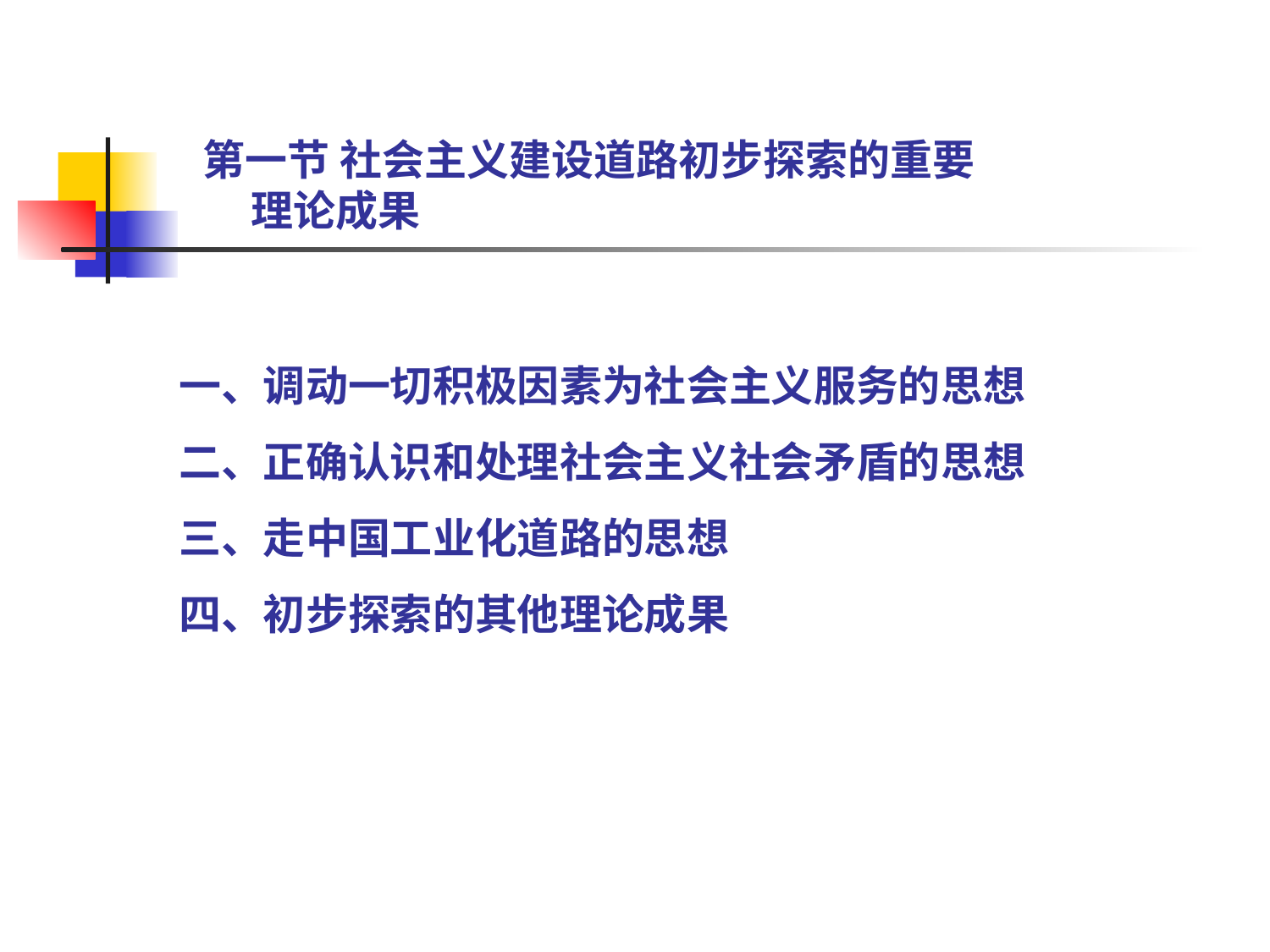

第一节 社会主义建设道路初步探索的重要理论成果
一、调动一切积极因素为社会主义服务的思想
二、正确认识和处理社会主义社会矛盾的思想
三、走中国工业化道路的思想
四、初步探索的其他理论成果